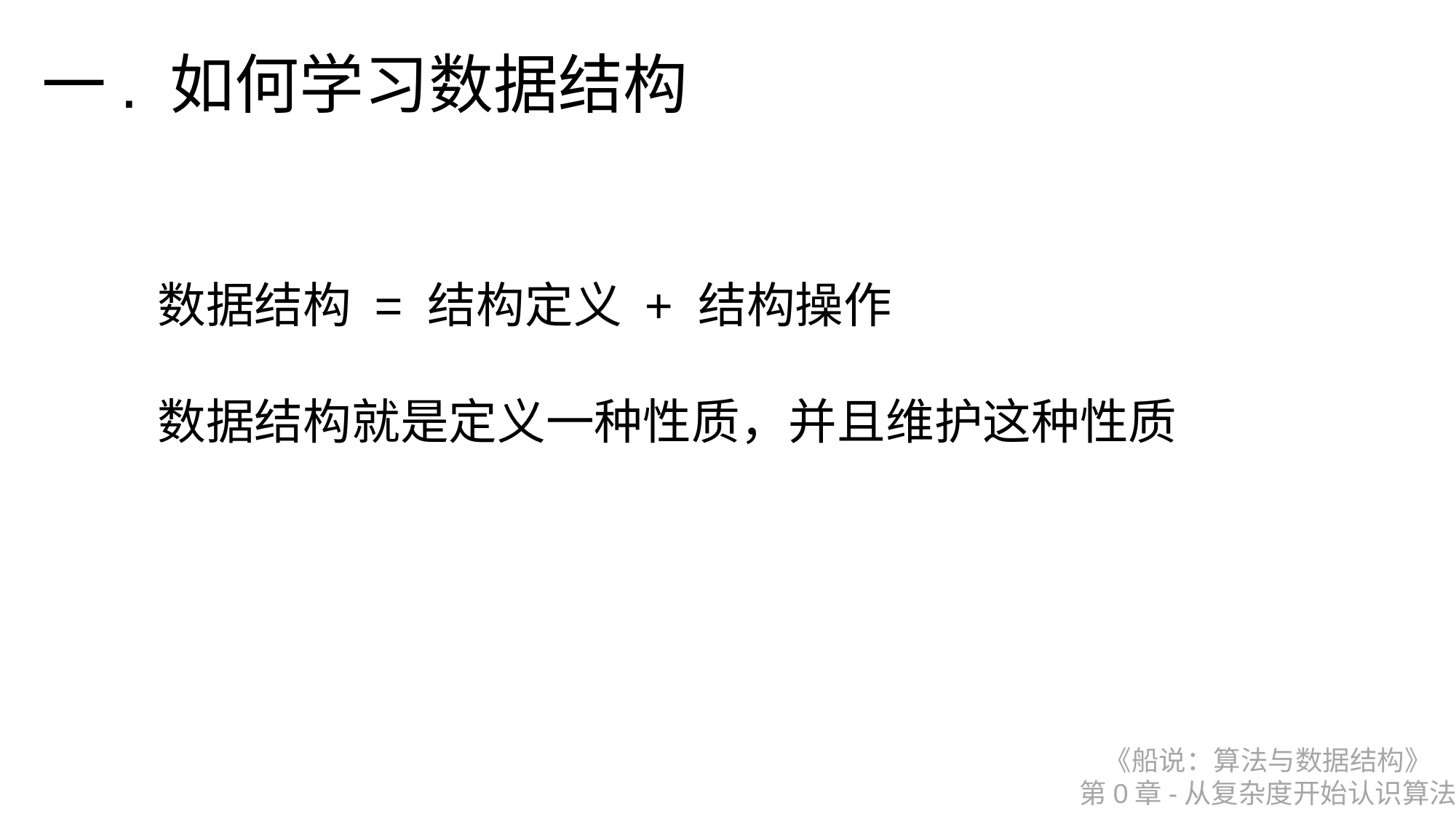

一. 如何学习数据结构
数据结构 = 结构定义 + 结构操作
数据结构就是定义一种性质，并且维护这种性质